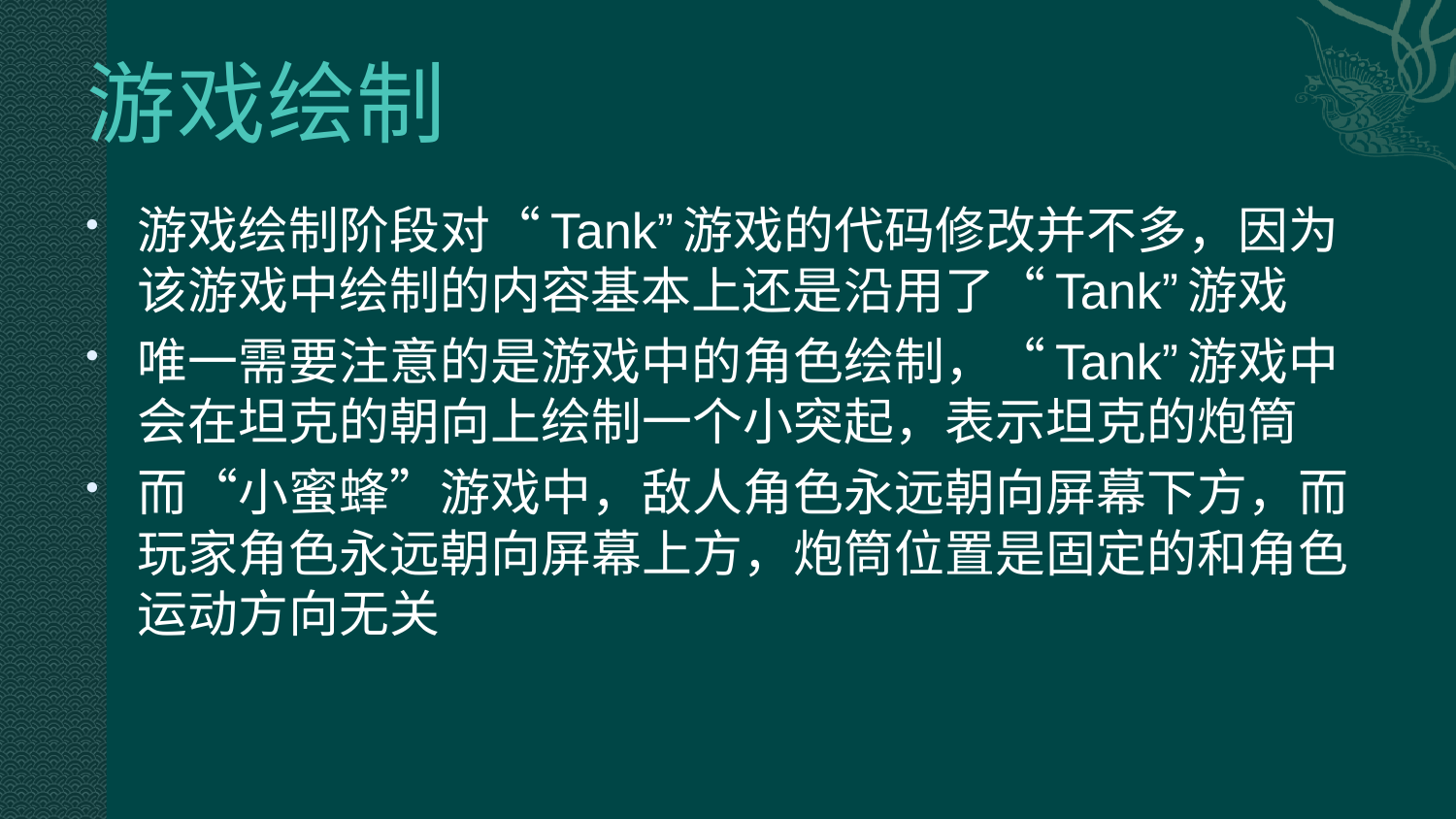

# 游戏绘制
游戏绘制阶段对“Tank”游戏的代码修改并不多，因为该游戏中绘制的内容基本上还是沿用了“Tank”游戏
唯一需要注意的是游戏中的角色绘制，“Tank”游戏中会在坦克的朝向上绘制一个小突起，表示坦克的炮筒
而“小蜜蜂”游戏中，敌人角色永远朝向屏幕下方，而玩家角色永远朝向屏幕上方，炮筒位置是固定的和角色运动方向无关